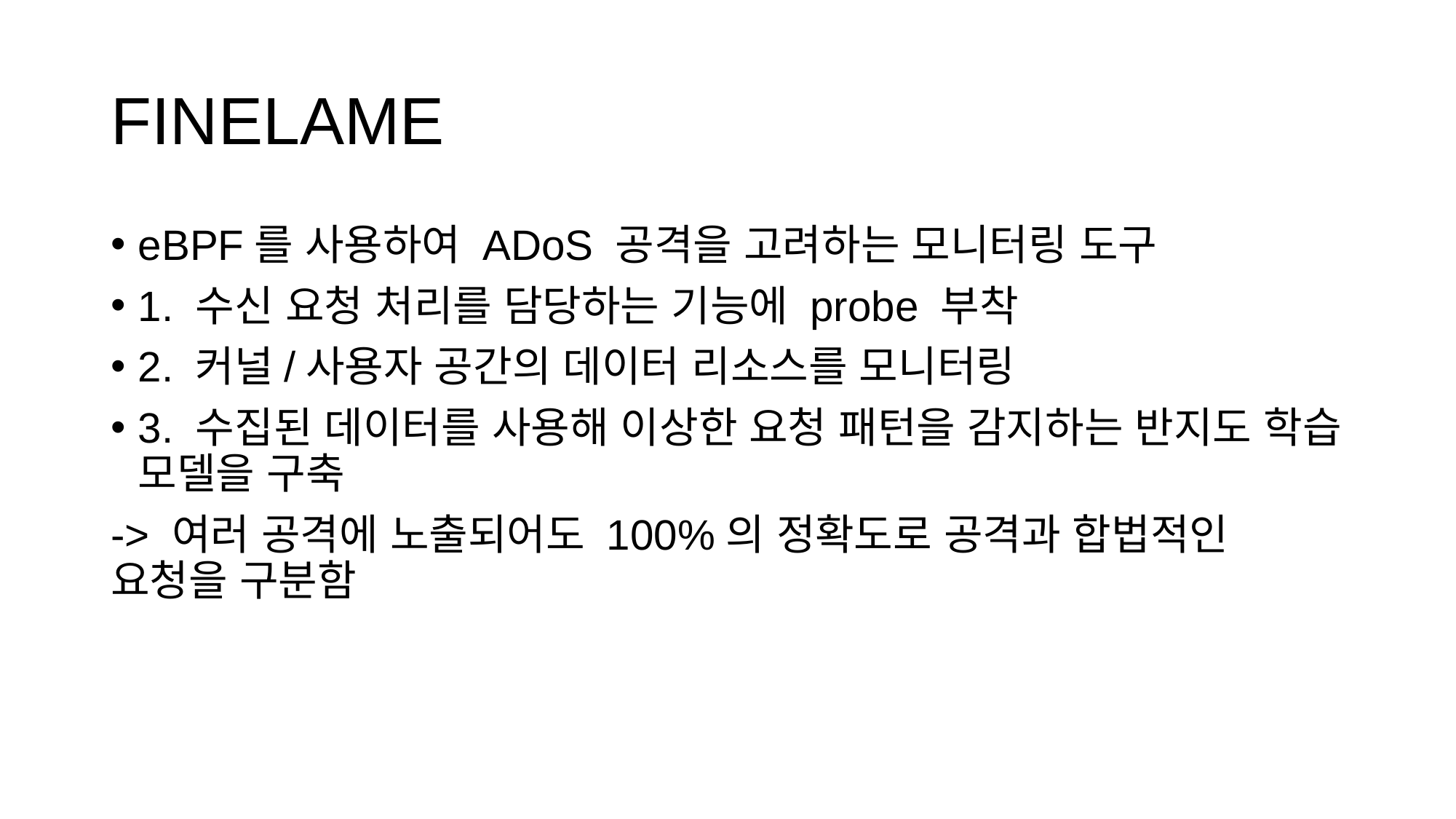

# FINELAME
eBPF를 사용하여 ADoS 공격을 고려하는 모니터링 도구
1. 수신 요청 처리를 담당하는 기능에 probe 부착
2. 커널/사용자 공간의 데이터 리소스를 모니터링
3. 수집된 데이터를 사용해 이상한 요청 패턴을 감지하는 반지도 학습 모델을 구축
-> 여러 공격에 노출되어도 100%의 정확도로 공격과 합법적인 요청을 구분함